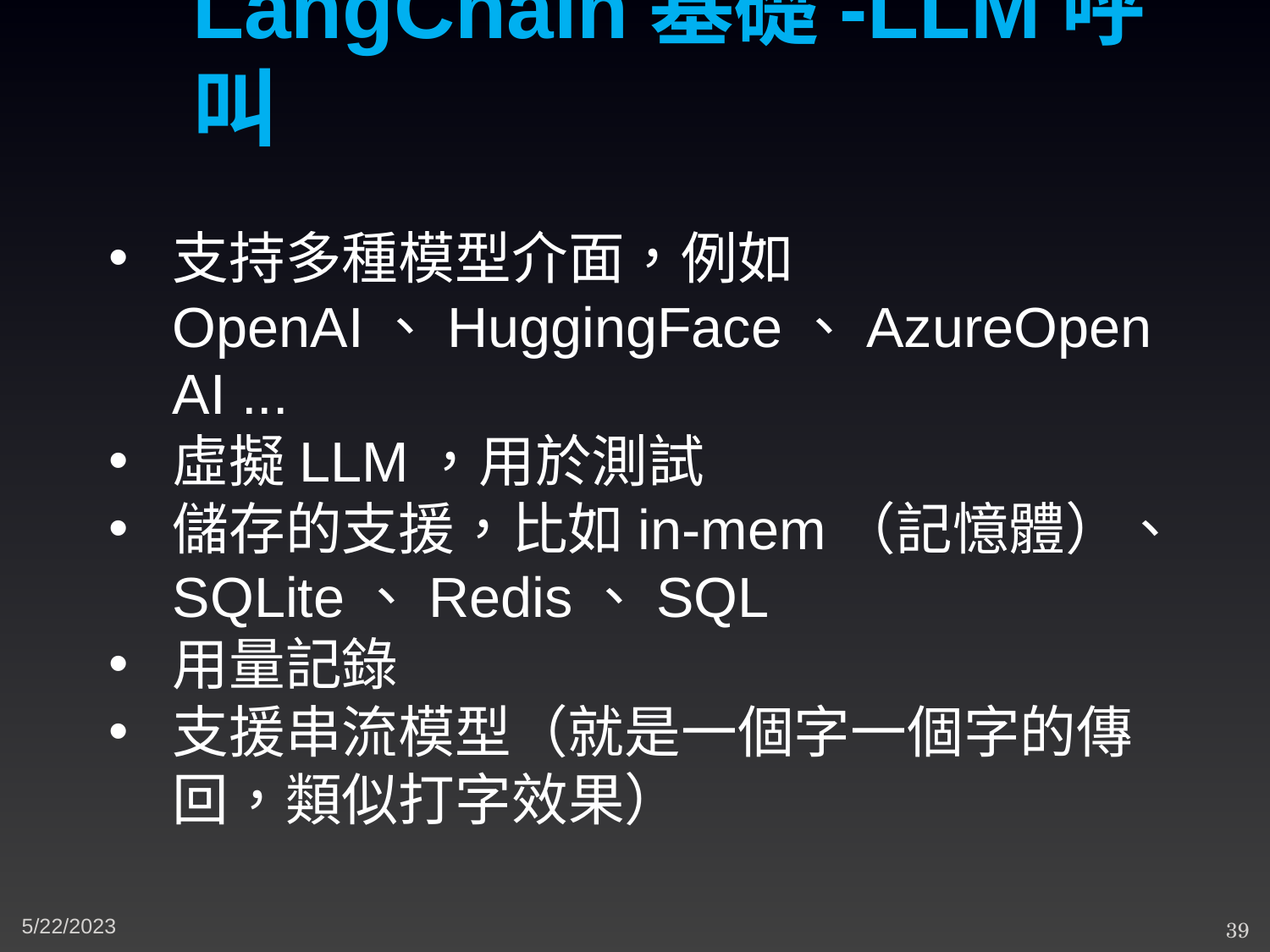

LangChain基礎-LLM呼叫
支持多種模型介面，例如OpenAI、HuggingFace、AzureOpenAI ...
虛擬LLM，用於測試
儲存的支援，比如in-mem（記憶體）、SQLite、Redis、SQL
用量記錄
支援串流模型（就是一個字一個字的傳回，類似打字效果）

5/22/2023
39